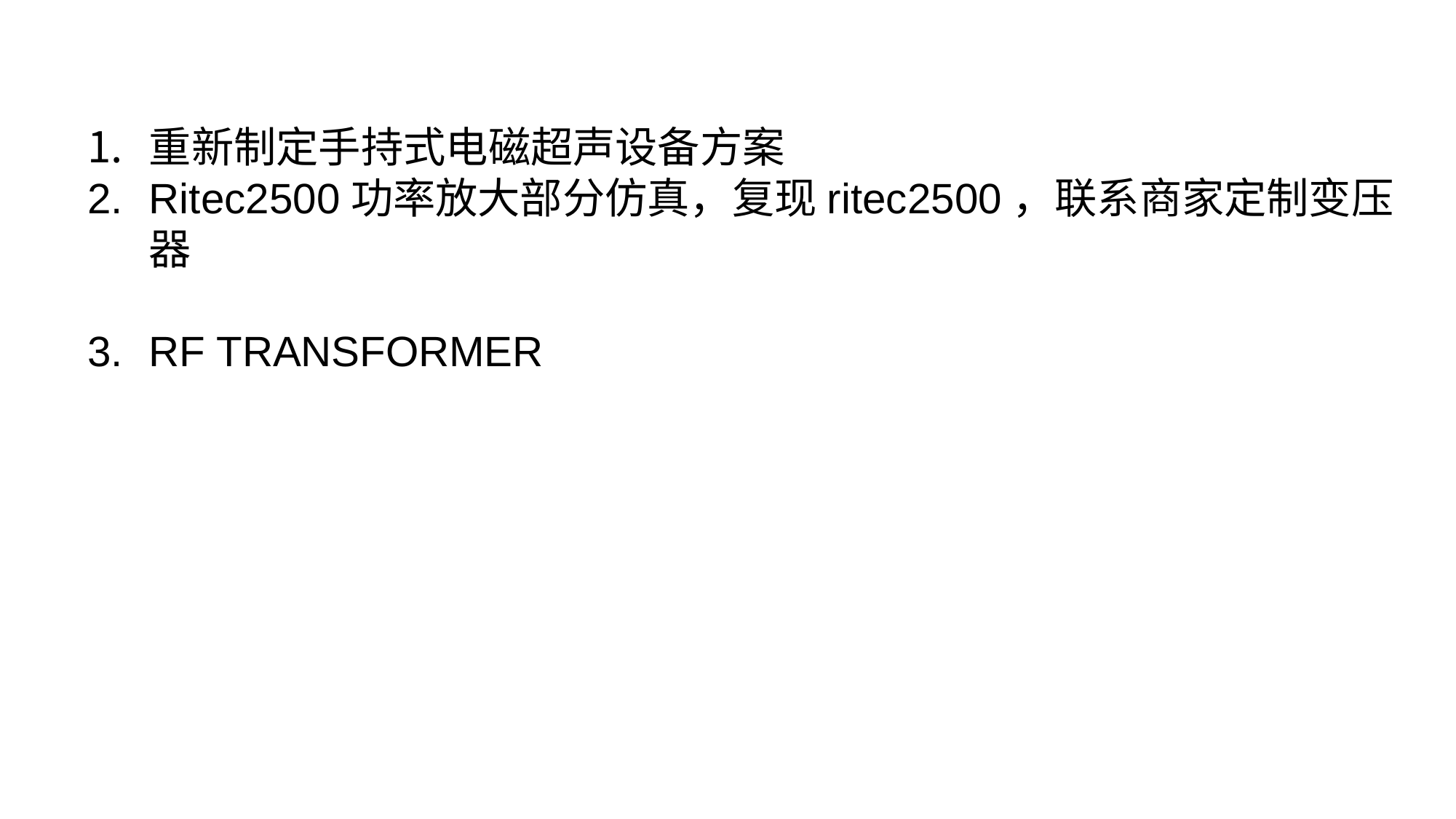

重新制定手持式电磁超声设备方案
Ritec2500功率放大部分仿真，复现ritec2500，联系商家定制变压器

RF TRANSFORMER